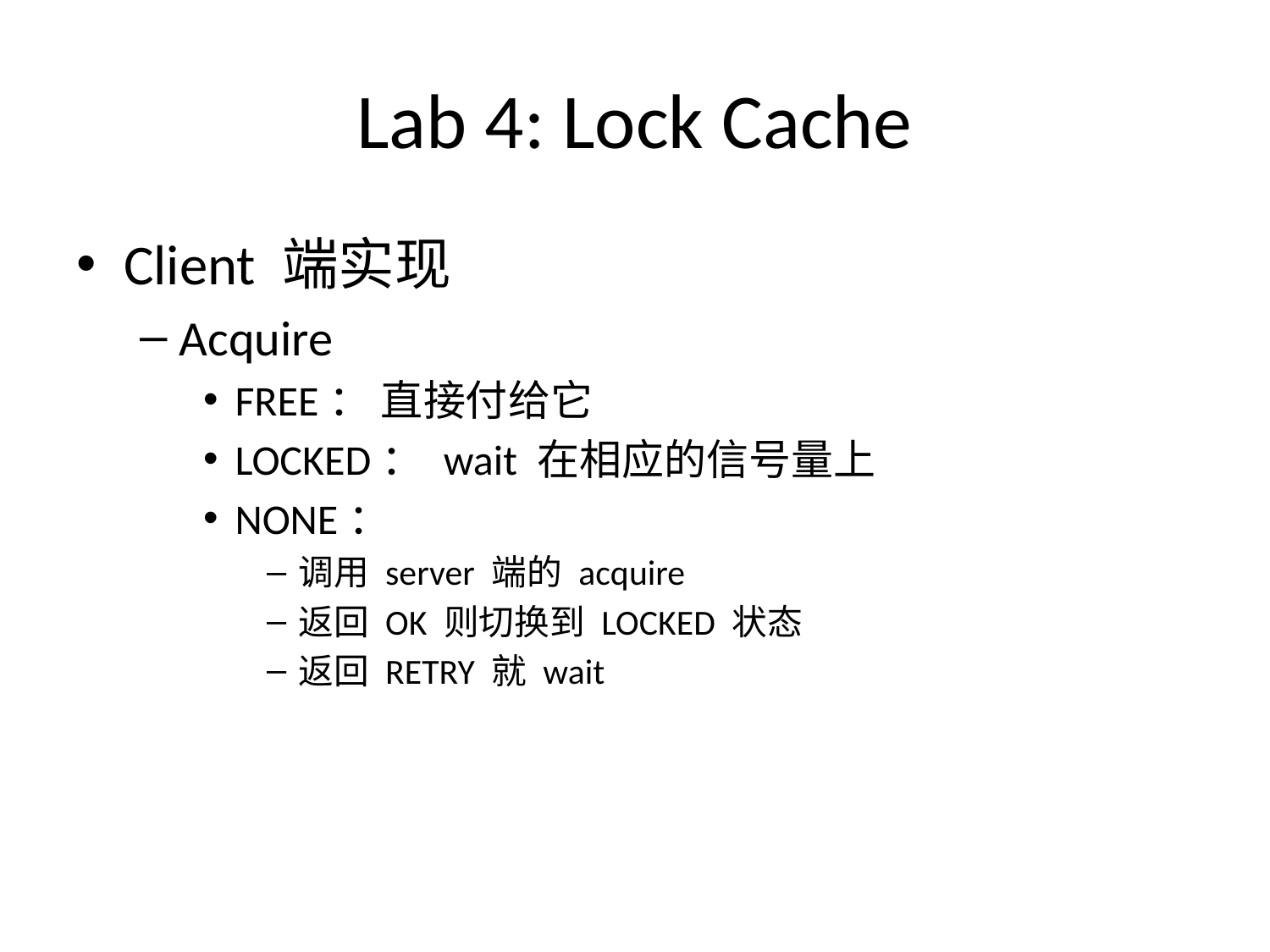

# Lab 4: Lock Cache
Client 端实现
Acquire
FREE： 直接付给它
LOCKED： wait 在相应的信号量上
NONE：
调用 server 端的 acquire
返回 OK 则切换到 LOCKED 状态
返回 RETRY 就 wait